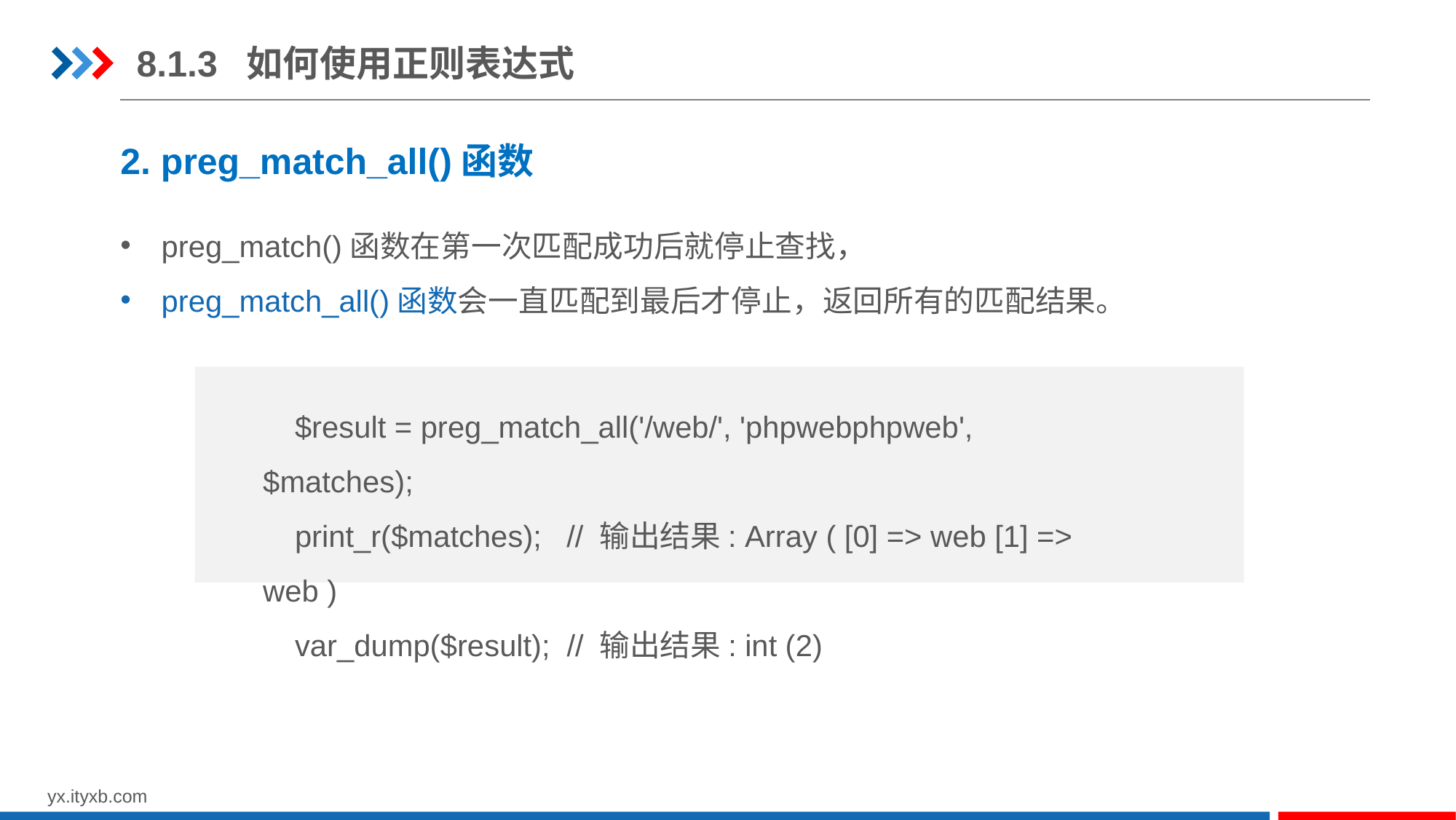

8.1.3  如何使用正则表达式
2. preg_match_all()函数
preg_match()函数在第一次匹配成功后就停止查找，
preg_match_all()函数会一直匹配到最后才停止，返回所有的匹配结果。

$result = preg_match_all('/web/', 'phpwebphpweb', $matches);
print_r($matches);   // 输出结果: Array ( [0] => web [1] => web )
var_dump($result);  // 输出结果: int (2)